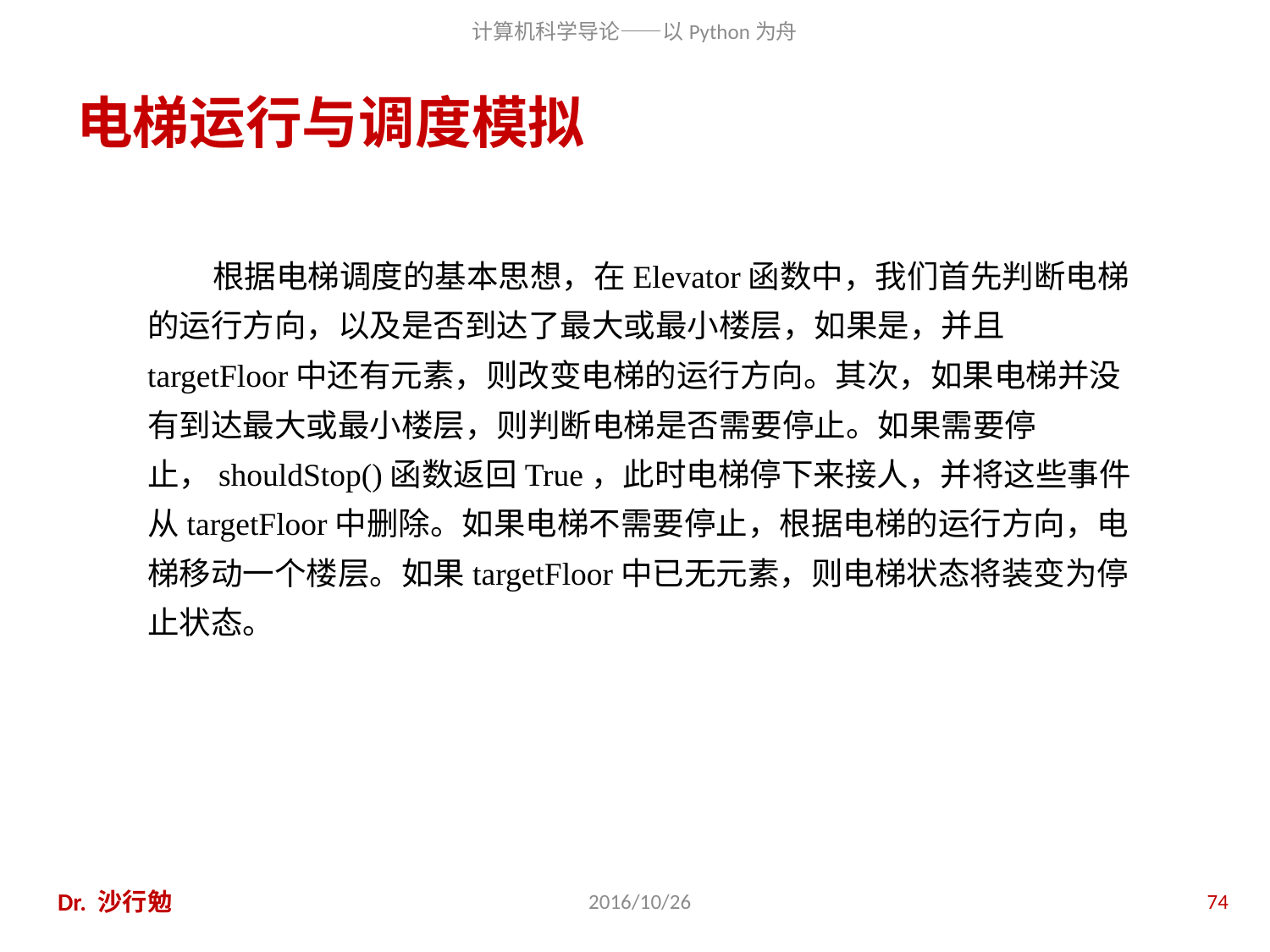

# 电梯运行与调度模拟
        根据电梯调度的基本思想，在Elevator函数中，我们首先判断电梯的运行方向，以及是否到达了最大或最小楼层，如果是，并且targetFloor中还有元素，则改变电梯的运行方向。其次，如果电梯并没有到达最大或最小楼层，则判断电梯是否需要停止。如果需要停止，shouldStop()函数返回True，此时电梯停下来接人，并将这些事件从targetFloor中删除。如果电梯不需要停止，根据电梯的运行方向，电梯移动一个楼层。如果targetFloor中已无元素，则电梯状态将装变为停止状态。
Dr. 沙行勉
2016/10/26
74